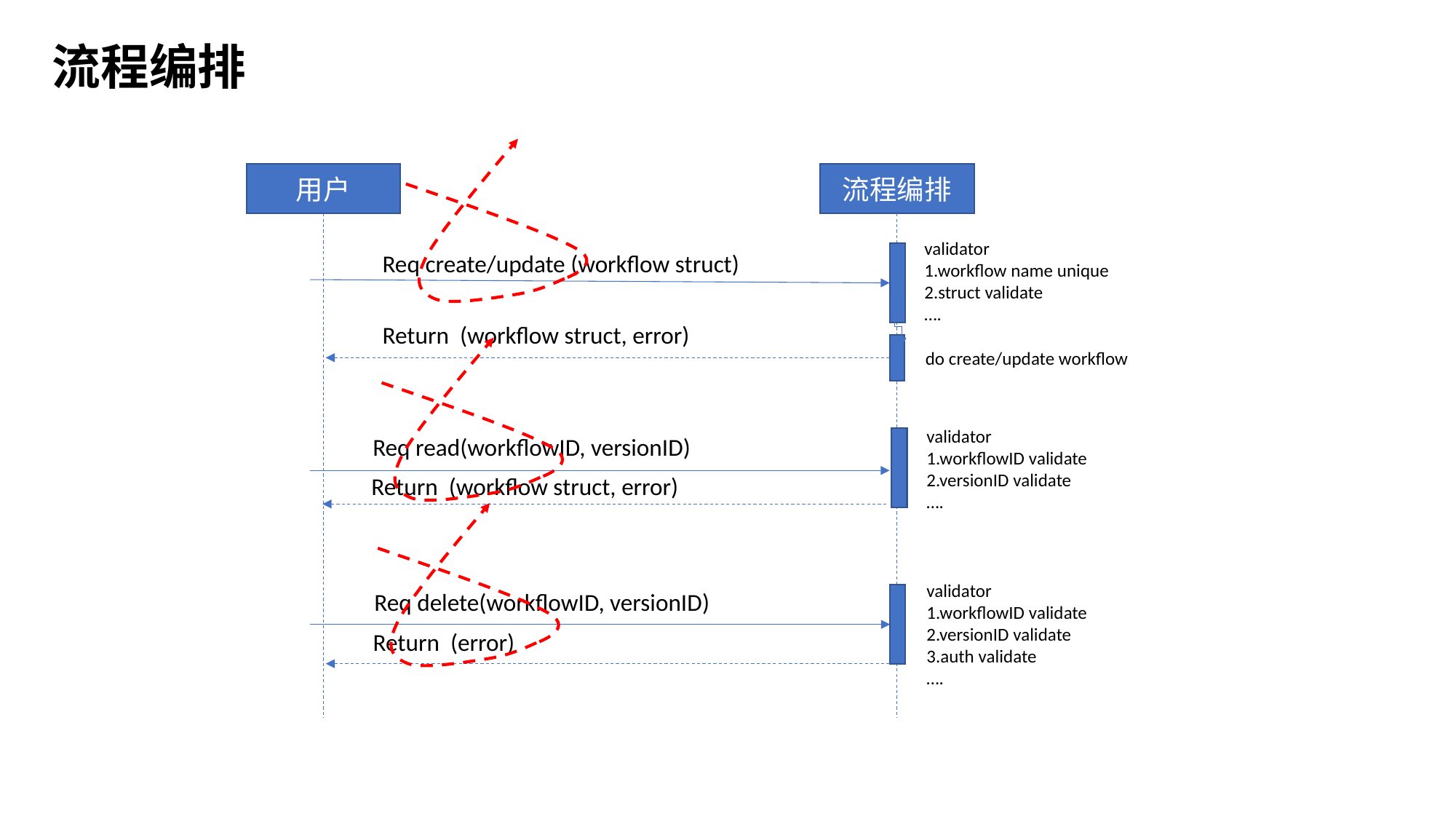

流程编排

用户
流程编排

validator
1.workflow name unique
2.struct validate
….
Req create/update (workflow struct)

Return  (workflow struct, error)

do create/update workflow

validator
1.workflowID validate
2.versionID validate
….
Req read(workflowID, versionID)

Return  (workflow struct, error)

validator
1.workflowID validate
2.versionID validate
3.auth validate
….
Req delete(workflowID, versionID)

Return  (error)